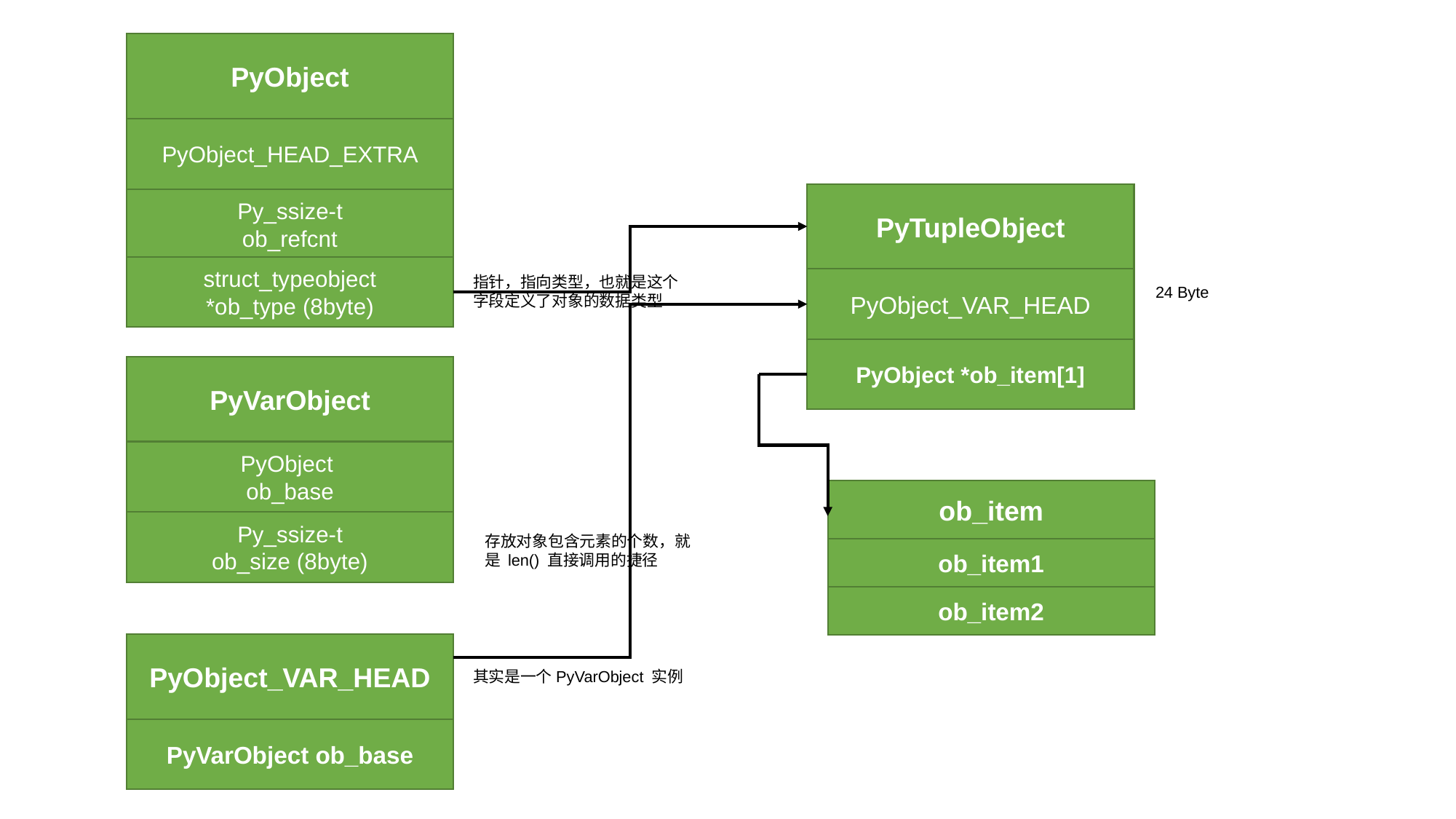

PyObject
PyObject_HEAD_EXTRA
Py_ssize-t
ob_refcnt
struct_typeobject
*ob_type (8byte)
PyTupleObject
PyObject_VAR_HEAD
PyObject *ob_item[1]
指针，指向类型，也就是这个字段定义了对象的数据类型
24 Byte
PyVarObject
PyObject
ob_base
Py_ssize-t
ob_size (8byte)
ob_item
ob_item1
ob_item2
存放对象包含元素的个数，就是 len() 直接调用的捷径
PyObject_VAR_HEAD
PyVarObject ob_base
其实是一个PyVarObject 实例